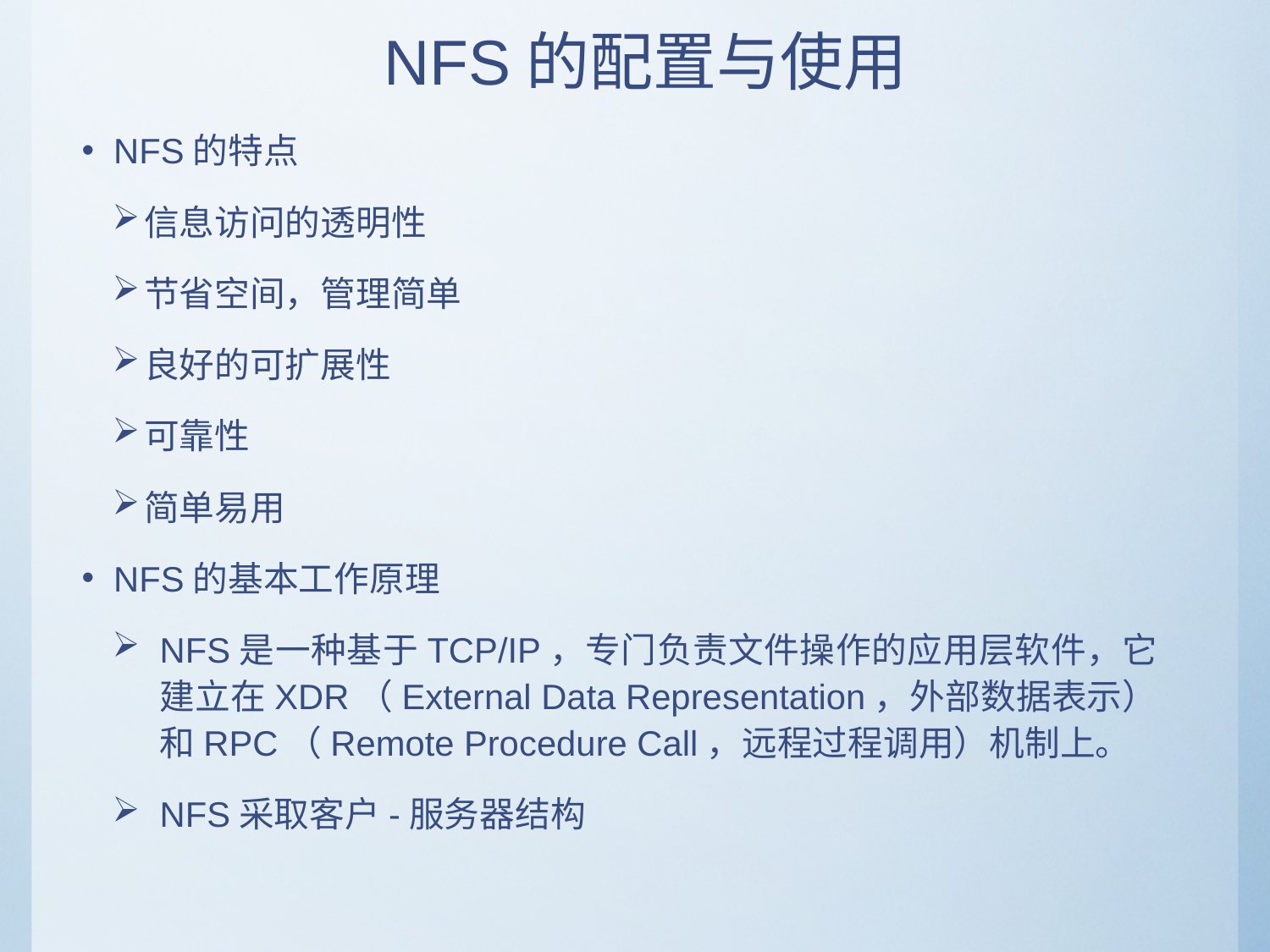

# NFS的配置与使用
NFS的特点
信息访问的透明性
节省空间，管理简单
良好的可扩展性
可靠性
简单易用
NFS的基本工作原理
NFS是一种基于TCP/IP，专门负责文件操作的应用层软件，它建立在XDR（External Data Representation，外部数据表示）和RPC（Remote Procedure Call，远程过程调用）机制上。
NFS采取客户-服务器结构